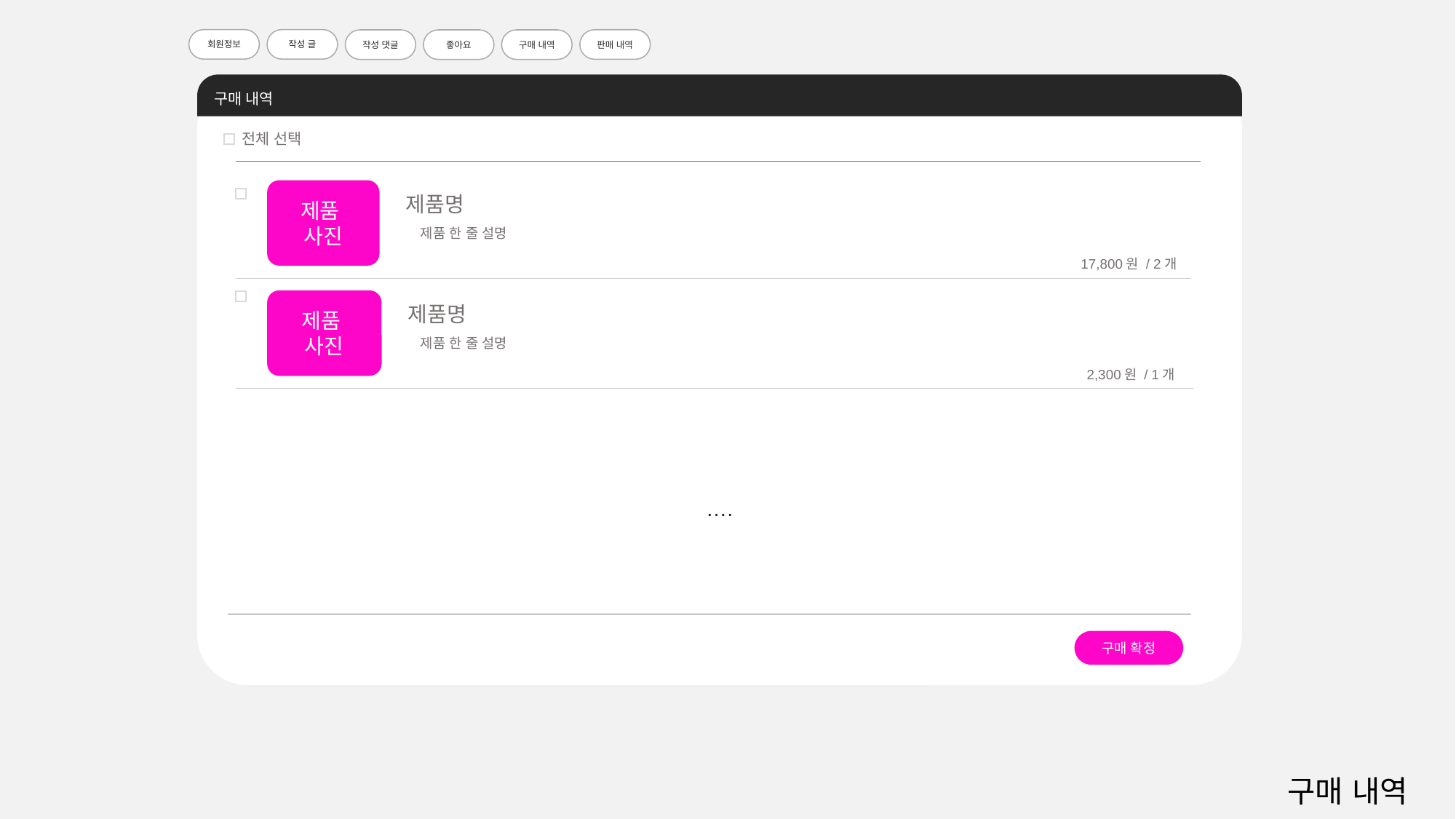

회원정보
작성 글
작성 댓글
좋아요
구매 내역
판매 내역
구매 내역

….
제품
사진
제품명
17,800원 / 2개
제품
사진
제품명
2,300원 / 1개
전체 선택

제품 한 줄 설명

제품 한 줄 설명
구매 확정
구매 내역